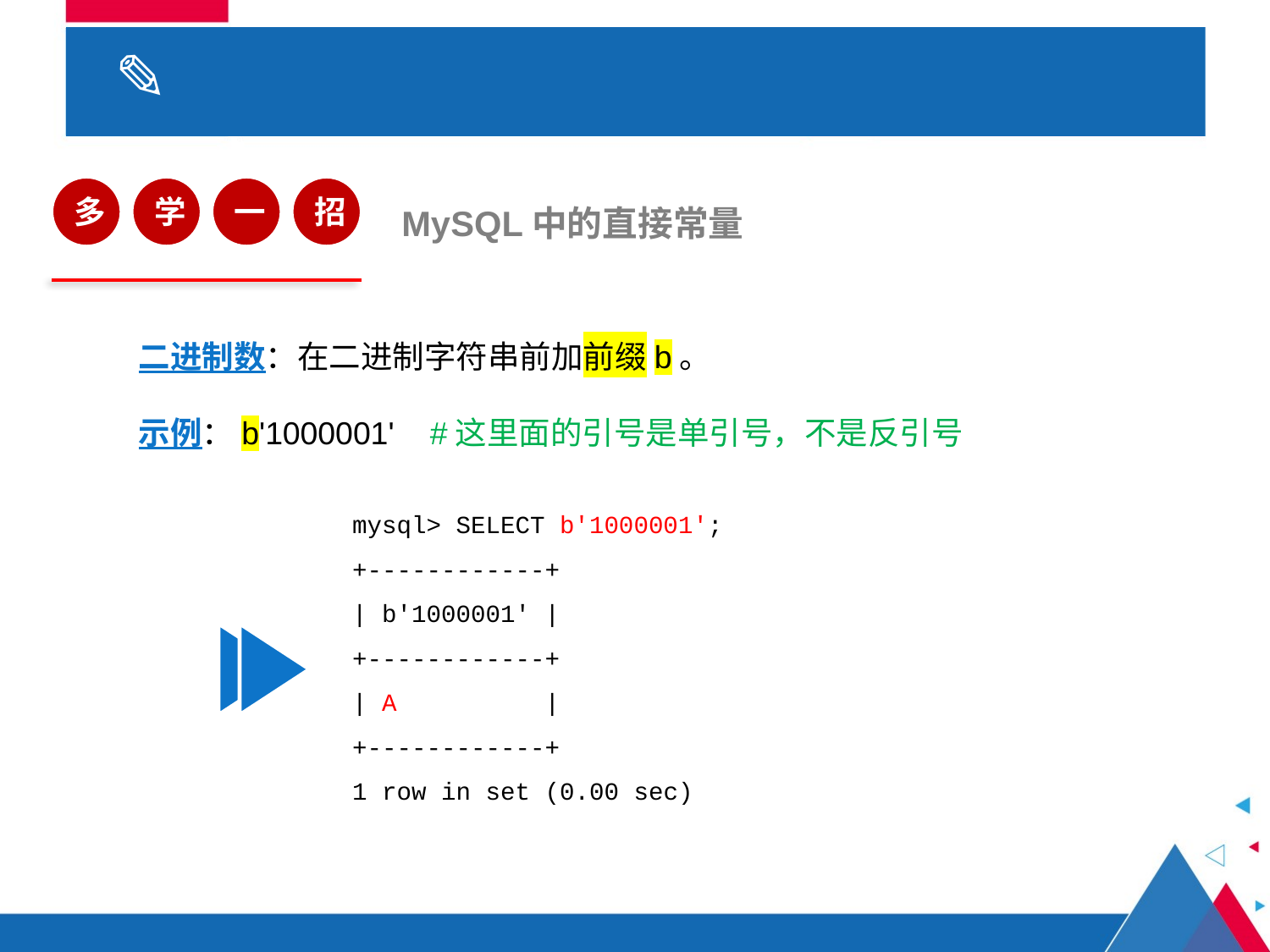

# 3.1 数据类型
多
学
一
招
MySQL中的直接常量
二进制数：在二进制字符串前加前缀b。

示例：b'1000001'    #这里面的引号是单引号，不是反引号
mysql> SELECT b'1000001';
+------------+
| b'1000001' |
+------------+
| A          |
+------------+
1 row in set (0.00 sec)